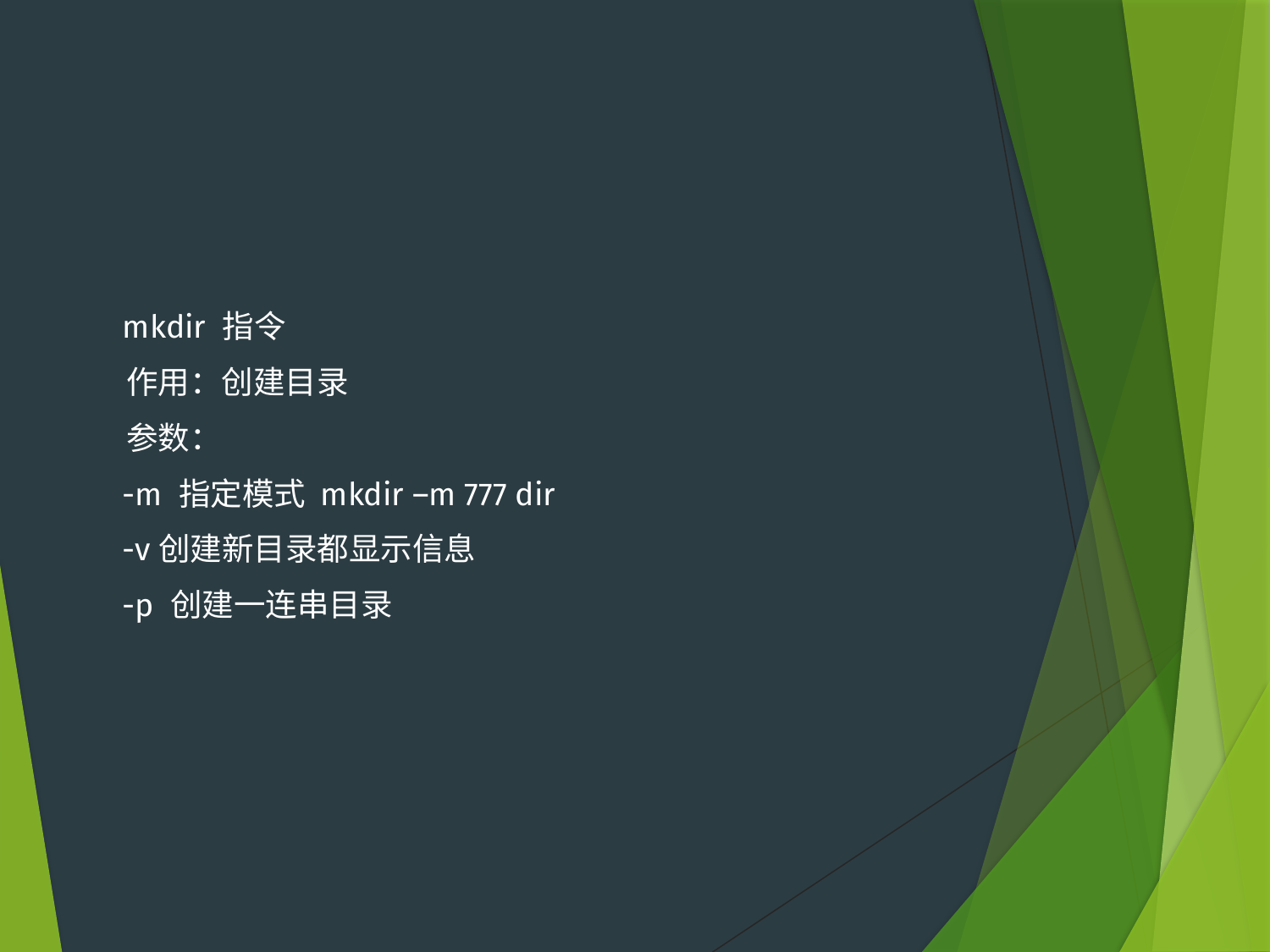

#
   mkdir 指令
   作用：创建目录
   参数：
   -m 指定模式 mkdir –m 777 dir
   -v创建新目录都显示信息
   -p 创建一连串目录